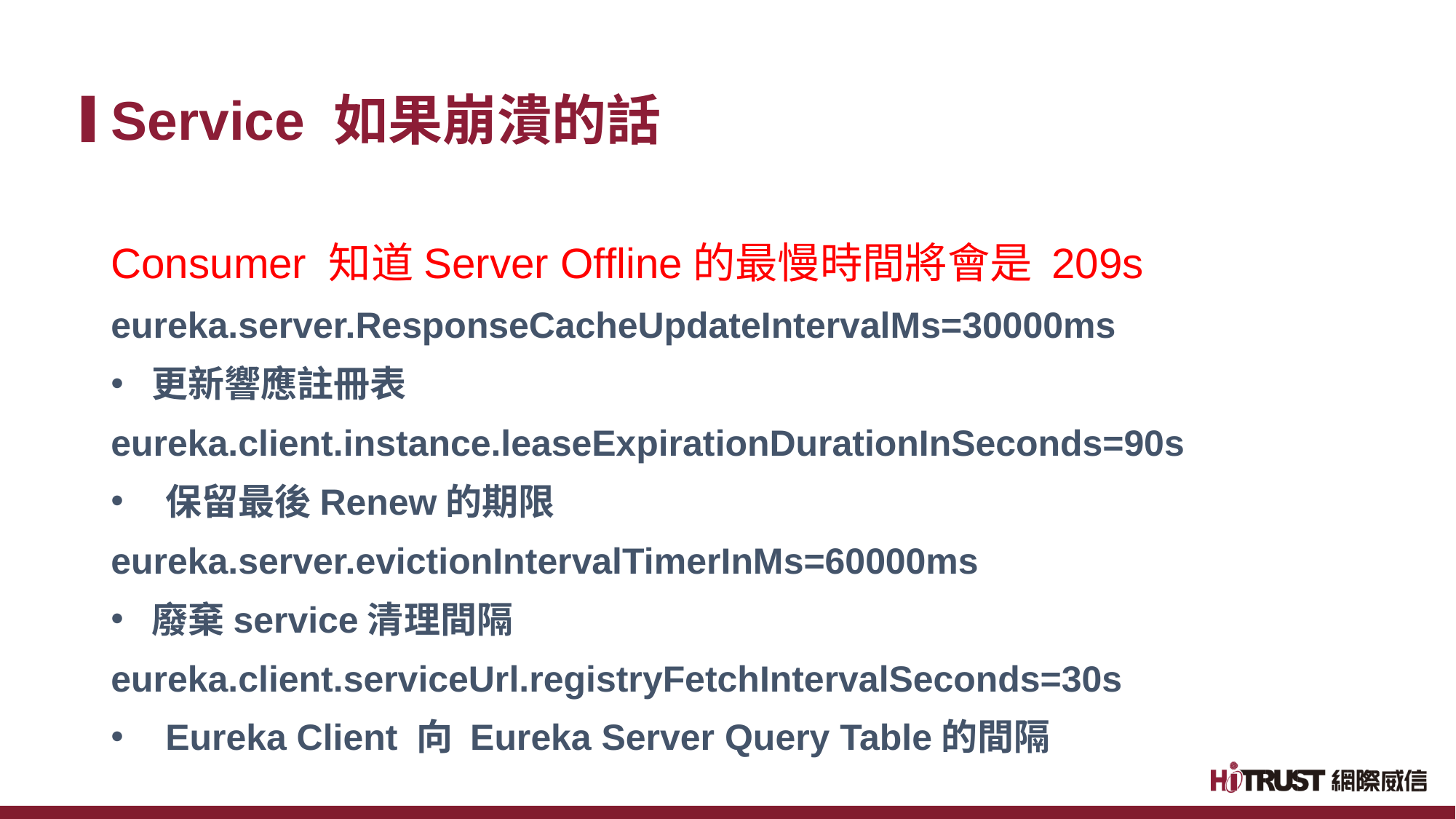

# Service 如果崩潰的話

Consumer 知道Server Offline的最慢時間將會是 209s
eureka.server.ResponseCacheUpdateIntervalMs=30000ms
更新響應註冊表
eureka.client.instance.leaseExpirationDurationInSeconds=90s
保留最後Renew的期限
eureka.server.evictionIntervalTimerInMs=60000ms
廢棄service清理間隔
eureka.client.serviceUrl.registryFetchIntervalSeconds=30s
Eureka Client 向 Eureka Server Query Table的間隔